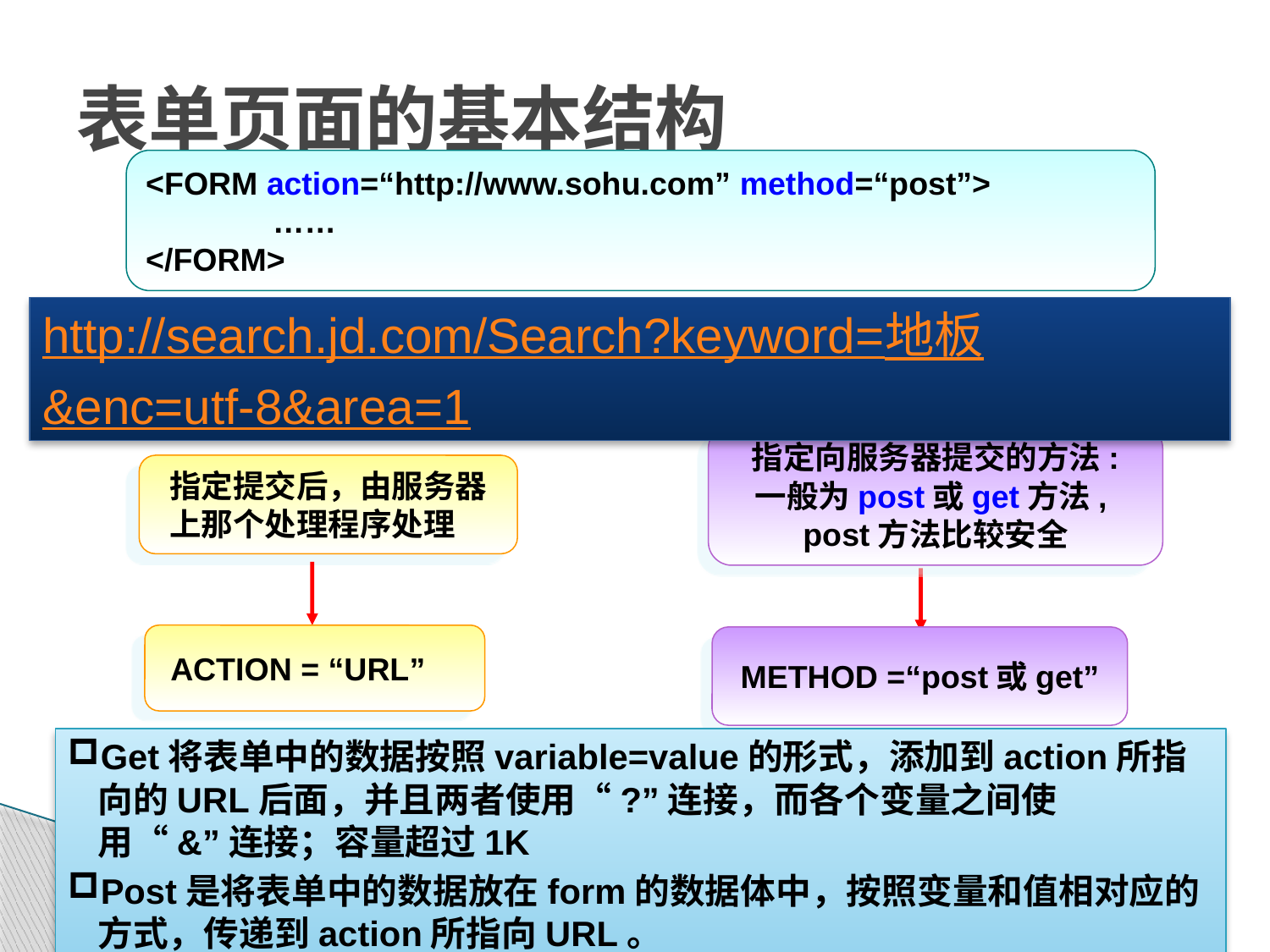

# 表单页面的基本结构
<FORM action=“http://www.sohu.com” method=“post”>
	……
</FORM>
http://search.jd.com/Search?keyword=地板&enc=utf-8&area=1
METHOD
ACTION
指定向服务器提交的方法:
一般为post或get方法,
post方法比较安全
指定提交后，由服务器上那个处理程序处理

 ACTION = “URL”
METHOD =“post或get”
Get将表单中的数据按照variable=value的形式，添加到action所指向的URL后面，并且两者使用“?”连接，而各个变量之间使用“&”连接；容量超过1K
Post是将表单中的数据放在form的数据体中，按照变量和值相对应的方式，传递到action所指向URL。